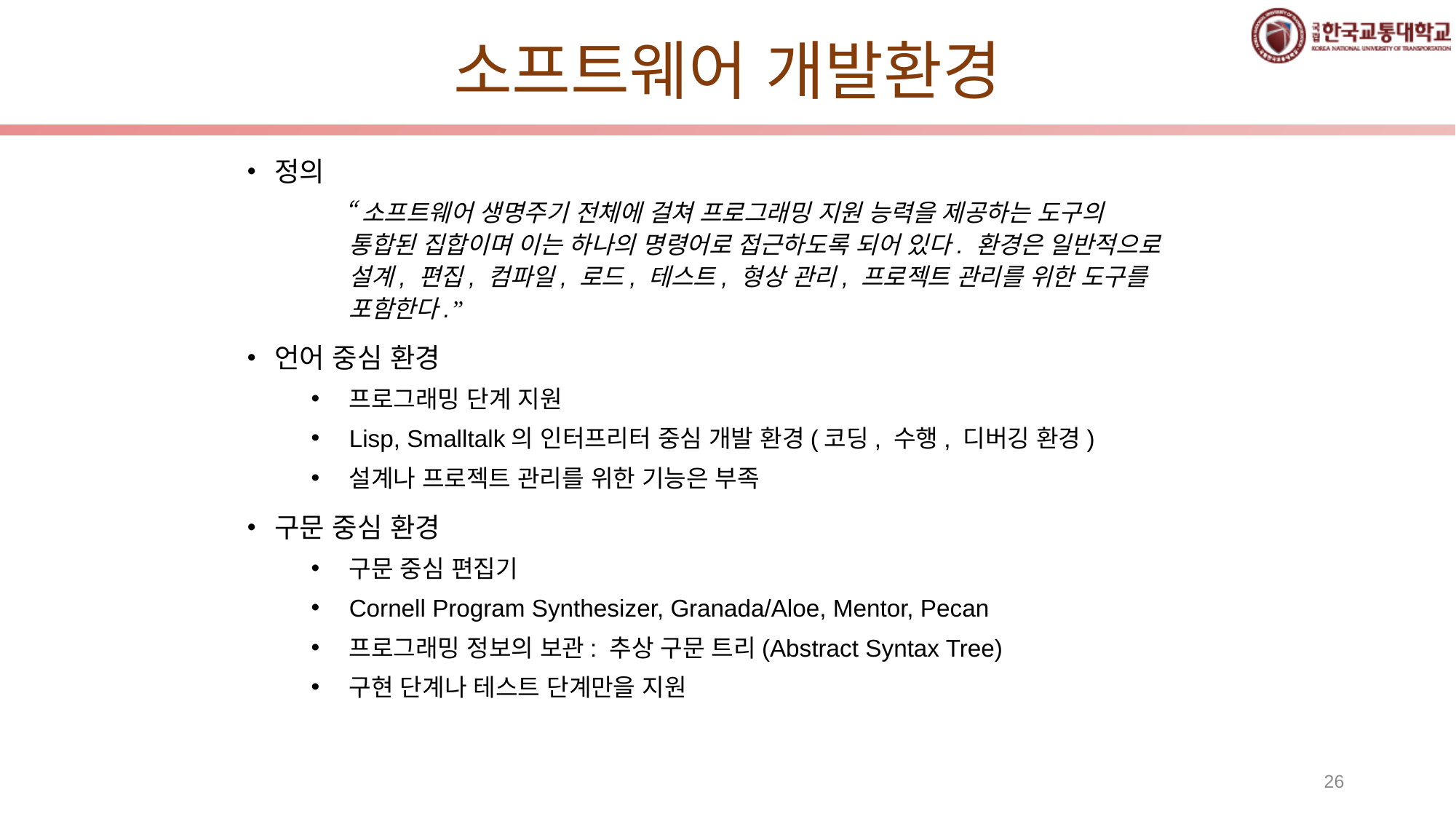

# 소프트웨어 개발환경
정의
     “소프트웨어 생명주기 전체에 걸쳐 프로그래밍 지원 능력을 제공하는 도구의 통합된 집합이며 이는 하나의 명령어로 접근하도록 되어 있다. 환경은 일반적으로 설계, 편집, 컴파일, 로드, 테스트, 형상 관리, 프로젝트 관리를 위한 도구를 포함한다.”
언어 중심 환경
프로그래밍 단계 지원
Lisp, Smalltalk의 인터프리터 중심 개발 환경(코딩, 수행, 디버깅 환경)
설계나 프로젝트 관리를 위한 기능은 부족
구문 중심 환경
구문 중심 편집기
Cornell Program Synthesizer, Granada/Aloe, Mentor, Pecan
프로그래밍 정보의 보관: 추상 구문 트리(Abstract Syntax Tree)
구현 단계나 테스트 단계만을 지원
26